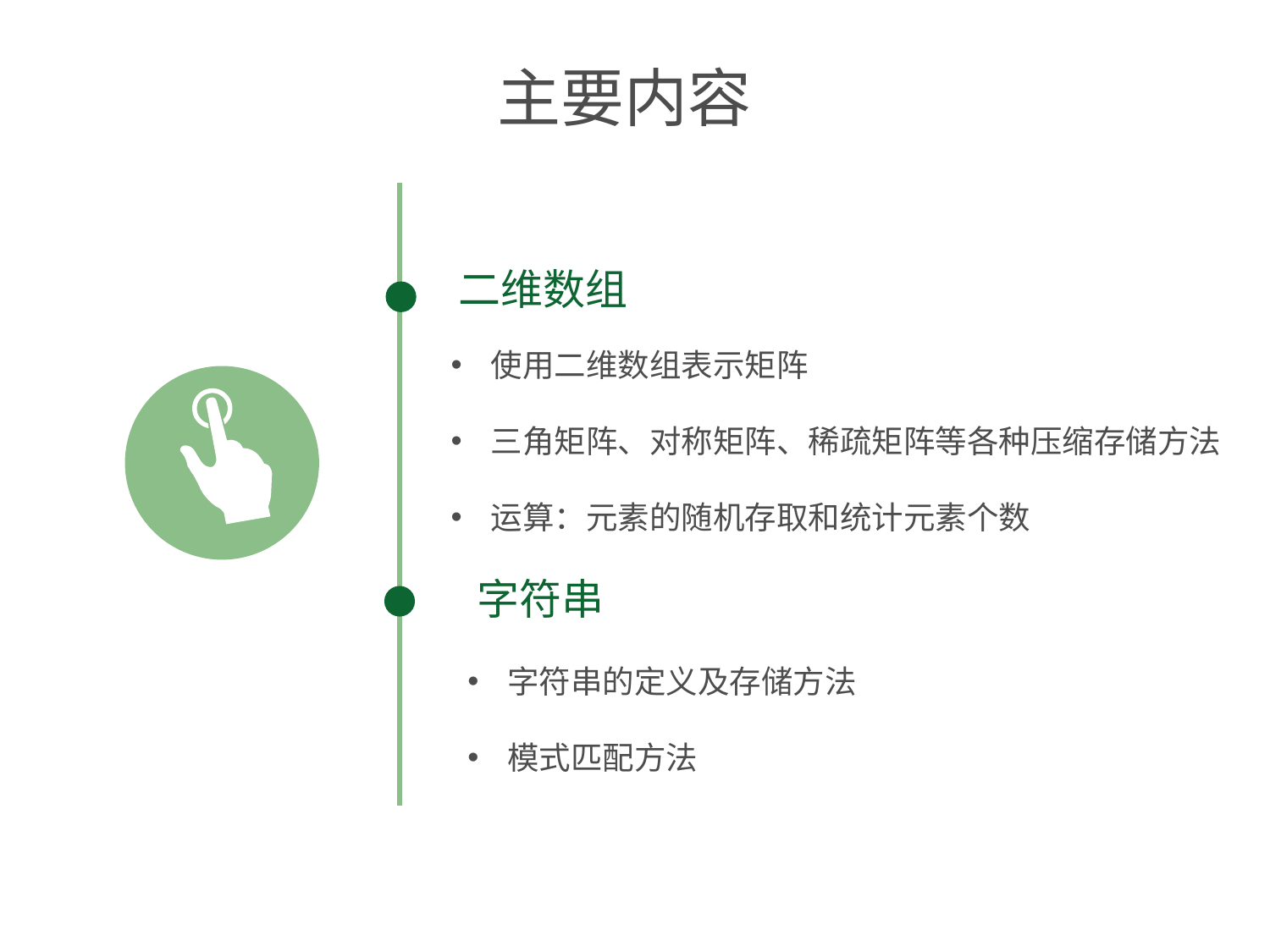

# 主要内容
二维数组

使用二维数组表示矩阵

三角矩阵、对称矩阵、稀疏矩阵等各种压缩存储方法

运算：元素的随机存取和统计元素个数

字符串

字符串的定义及存储方法

模式匹配方法